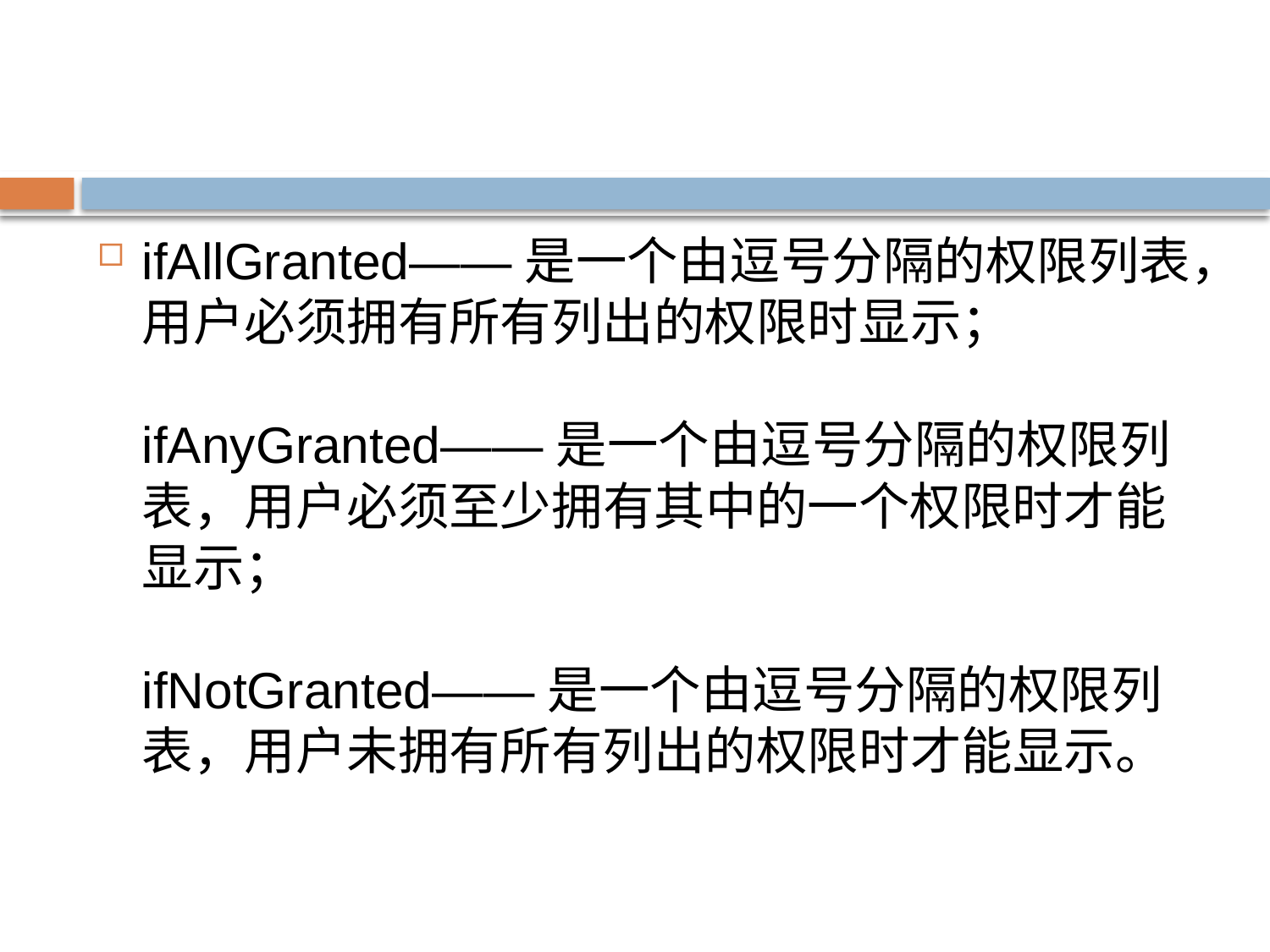

#
ifAllGranted——是一个由逗号分隔的权限列表，用户必须拥有所有列出的权限时显示；
ifAnyGranted——是一个由逗号分隔的权限列表，用户必须至少拥有其中的一个权限时才能显示；
ifNotGranted——是一个由逗号分隔的权限列表，用户未拥有所有列出的权限时才能显示。